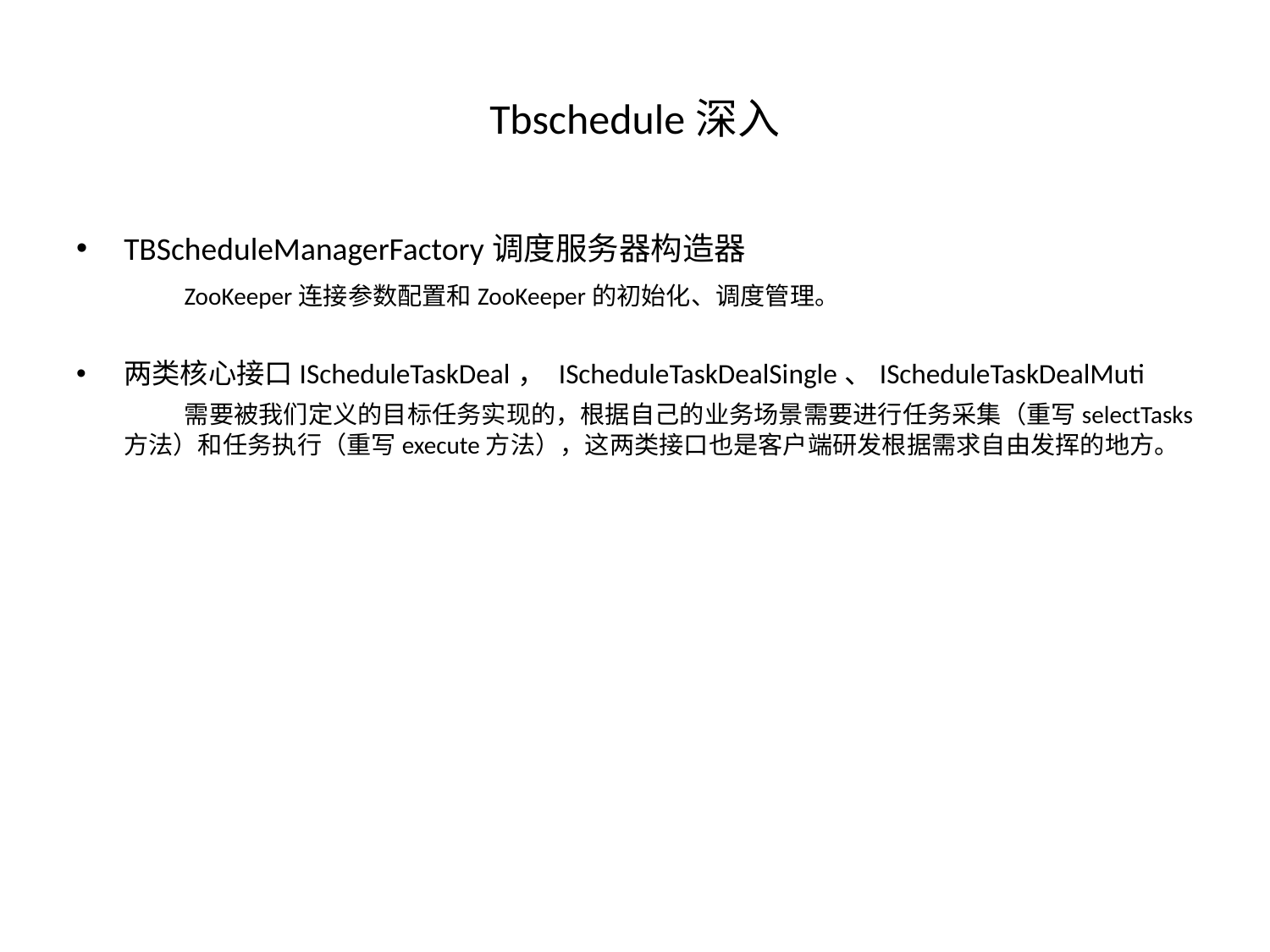

# Tbschedule深入
TBScheduleManagerFactory调度服务器构造器
               ZooKeeper连接参数配置和ZooKeeper的初始化、调度管理。

两类核心接口IScheduleTaskDeal， IScheduleTaskDealSingle、IScheduleTaskDealMuti
                需要被我们定义的目标任务实现的，根据自己的业务场景需要进行任务采集（重写selectTasks方法）和任务执行（重写execute方法），这两类接口也是客户端研发根据需求自由发挥的地方。